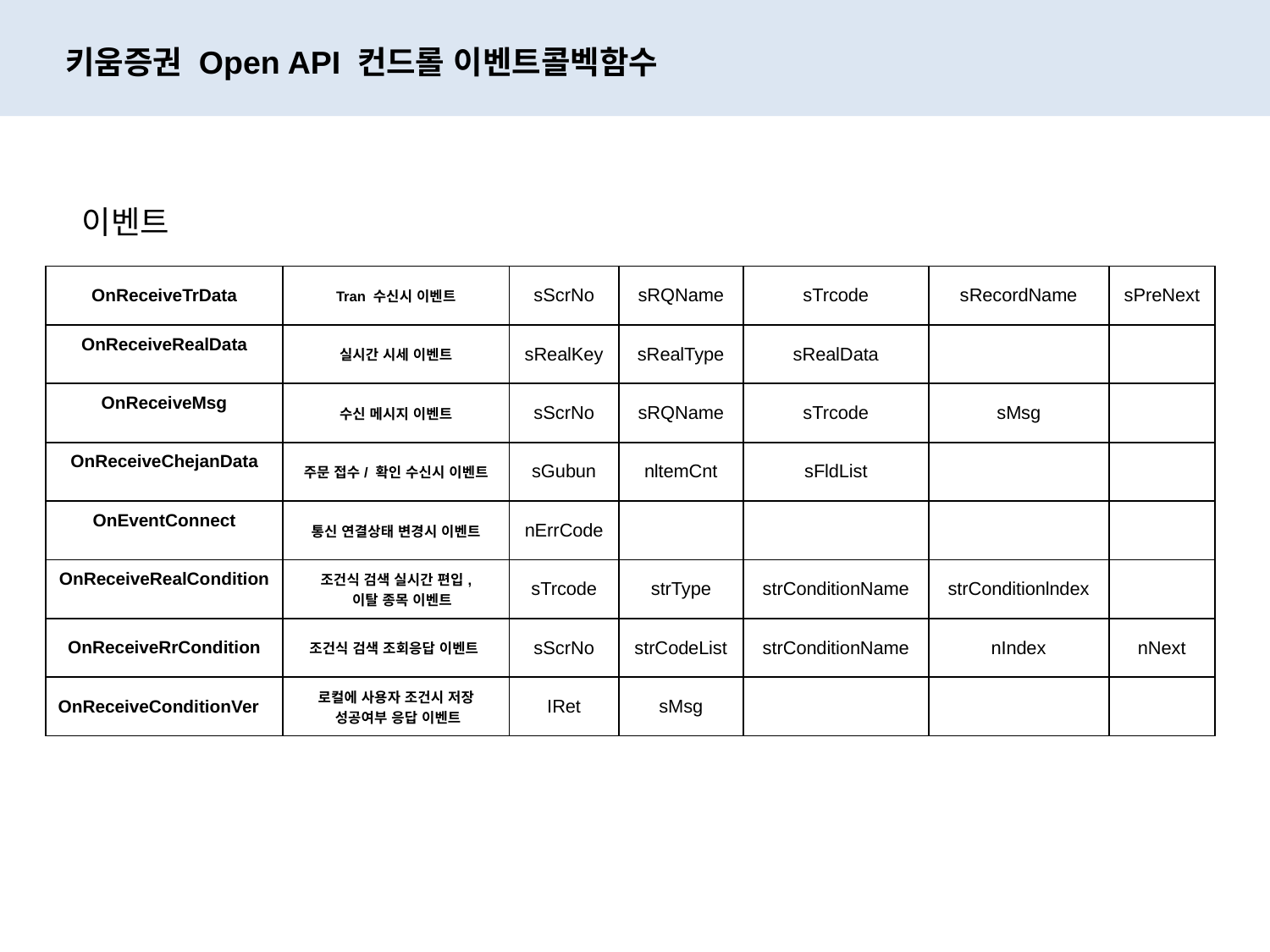

키움증권 Open API 컨드롤 이벤트콜벡함수
이벤트
| OnReceiveTrData | Tran 수신시 이벤트 | sScrNo | sRQName | sTrcode | sRecordName | sPreNext |
| --- | --- | --- | --- | --- | --- | --- |
| OnReceiveRealData | 실시간 시세 이벤트 | sRealKey | sRealType | sRealData |  |  |
| OnReceiveMsg | 수신 메시지 이벤트 | sScrNo | sRQName | sTrcode | sMsg |  |
| OnReceiveChejanData | 주문 접수/ 확인 수신시 이벤트 | sGubun | nltemCnt | sFldList |  |  |
| OnEventConnect | 통신 연결상태 변경시 이벤트 | nErrCode |  |  |  |  |
| OnReceiveRealCondition | 조건식 검색 실시간 편입, 이탈 종목 이벤트 | sTrcode | strType | strConditionName | strConditionlndex |  |
| OnReceiveRrCondition | 조건식 검색 조회응답 이벤트 | sScrNo | strCodeList | strConditionName | nIndex | nNext |
| OnReceiveConditionVer | 로컬에 사용자 조건시 저장 성공여부 응답 이벤트 | IRet | sMsg |  |  |  |